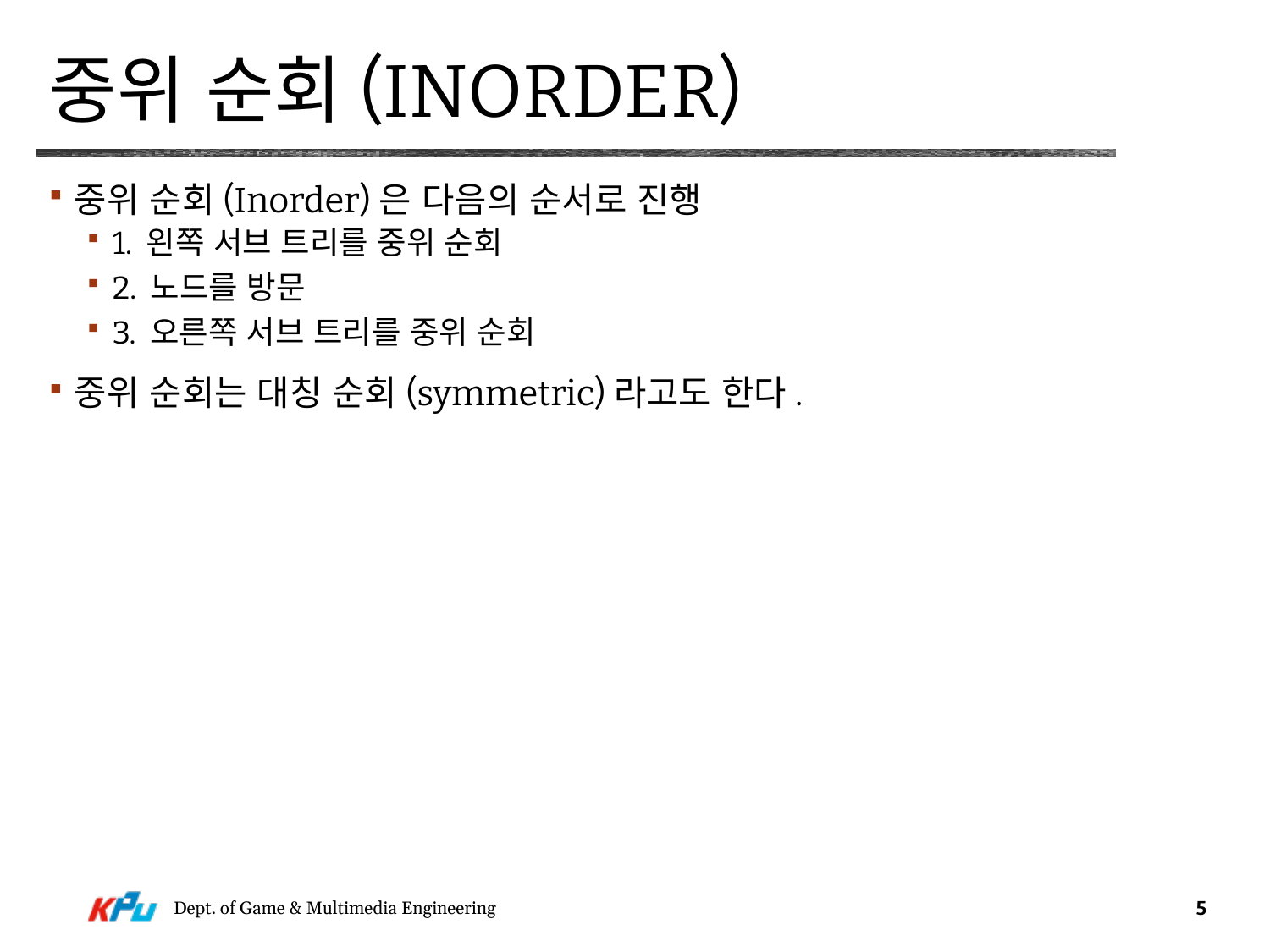

# 중위 순회(INORDER)
중위 순회(Inorder)은 다음의 순서로 진행
1. 왼쪽 서브 트리를 중위 순회
2. 노드를 방문
3. 오른쪽 서브 트리를 중위 순회
중위 순회는 대칭 순회(symmetric)라고도 한다.

Dept. of Game & Multimedia Engineering
5